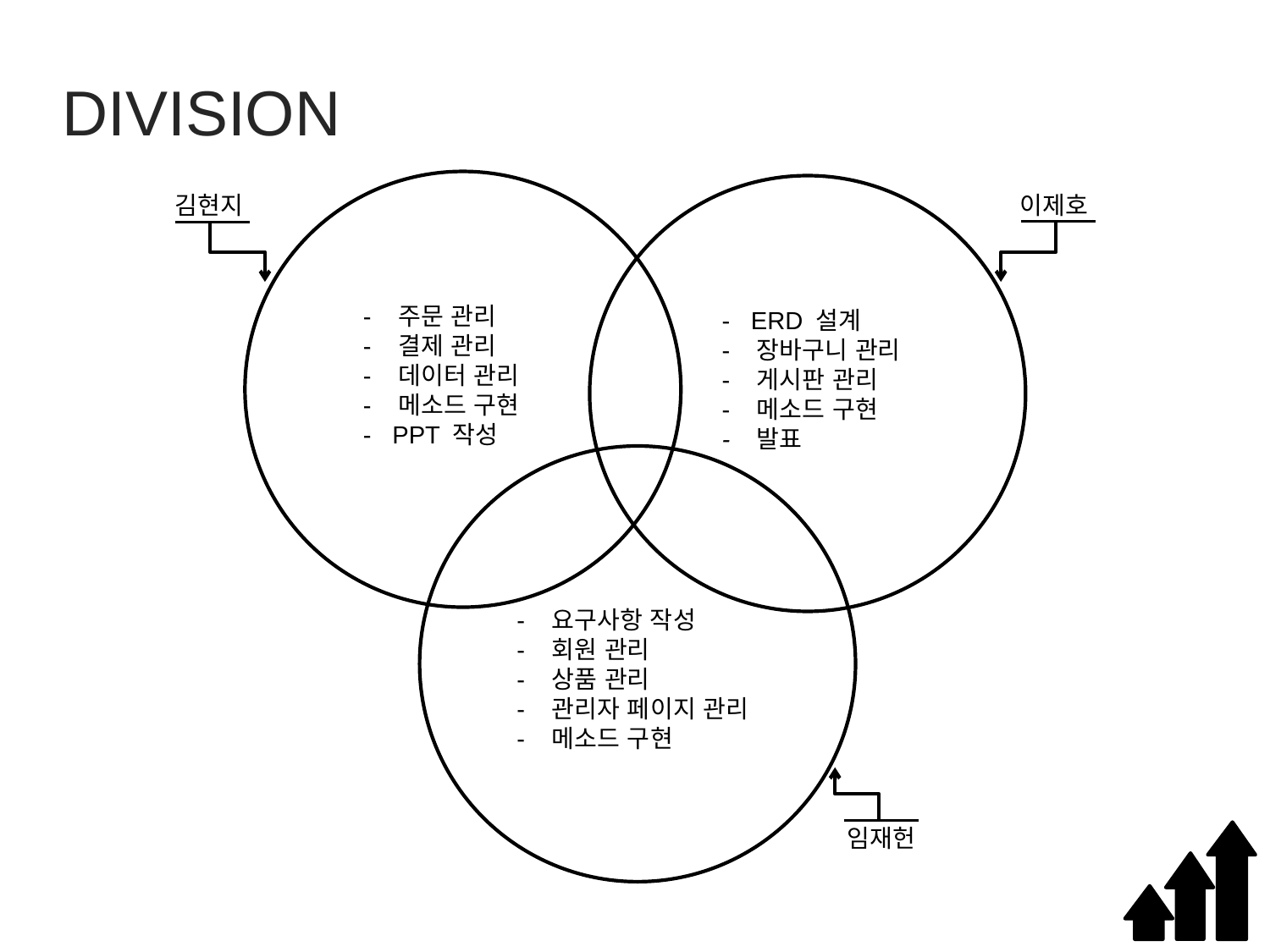

DIVISION

      -   주문 관리
      -   결제 관리
      -   데이터 관리
      -   메소드 구현
      -   PPT 작성

        -   ERD 설계
        -   장바구니 관리
        -   게시판 관리
        -   메소드 구현
        -   발표

김현지
이제호

   -   요구사항 작성
   -   회원 관리
   -   상품 관리
   -   관리자 페이지 관리
   -   메소드 구현

임재헌